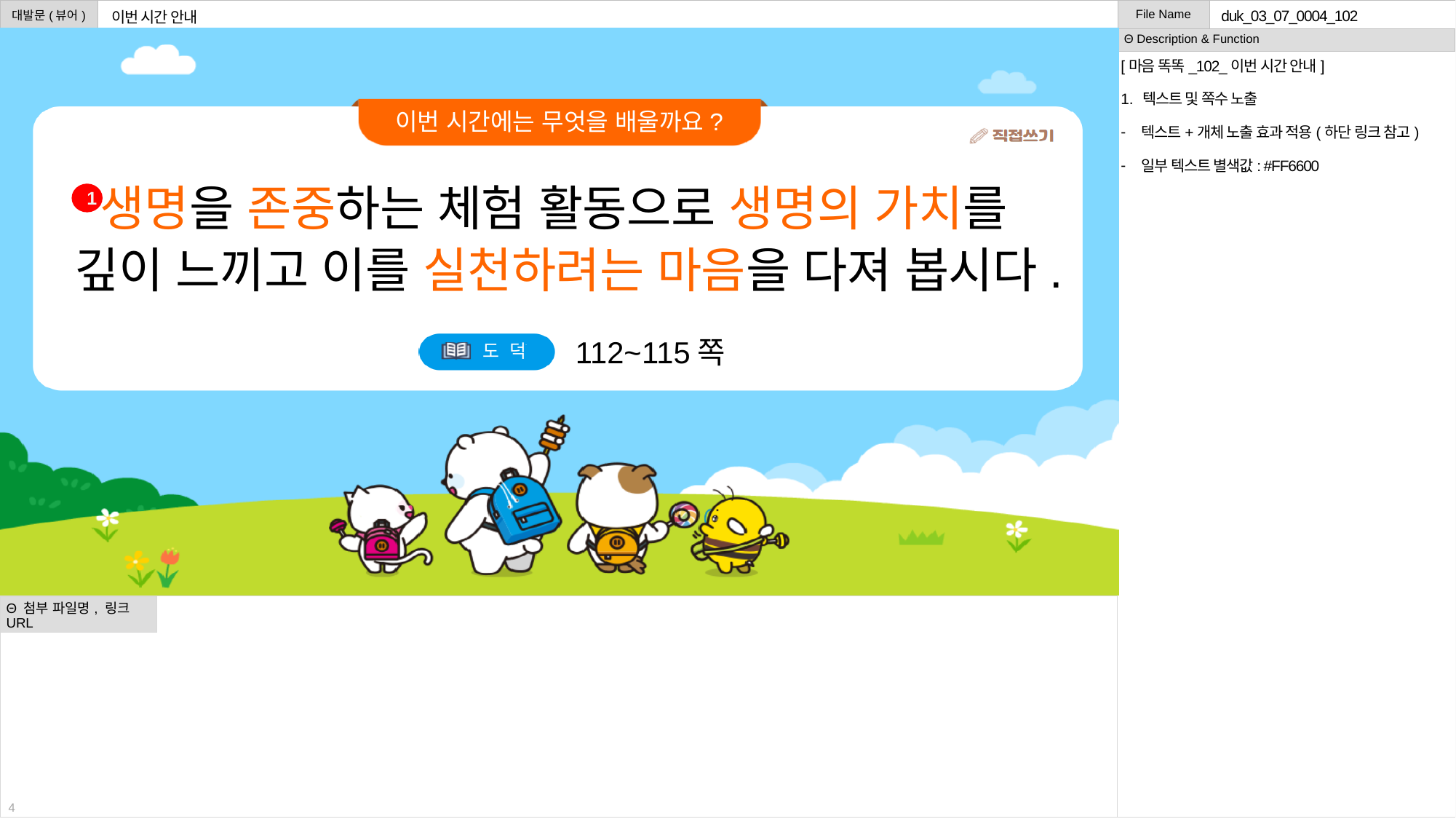

duk_03_07_0004_102
이번 시간 안내

[마음 똑똑_102_이번 시간 안내]
텍스트 및 쪽수 노출
텍스트+개체 노출 효과 적용(하단 링크 참고)
일부 텍스트 별색값: #FF6600

생명을 존중하는 체험 활동으로 생명의 가치를
깊이 느끼고 이를 실천하려는 마음을 다져 봅시다.
1
112~115쪽